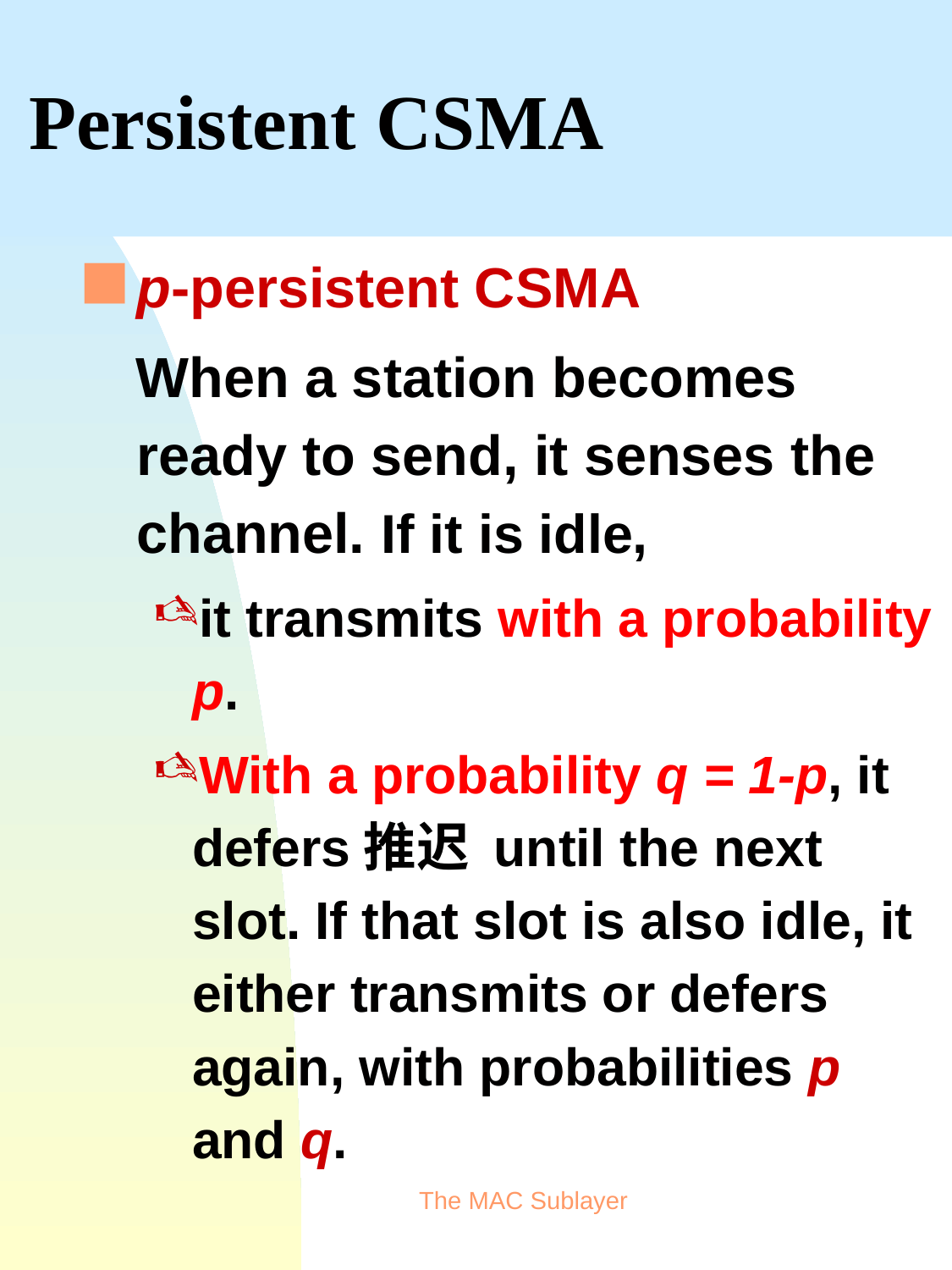

Persistent CSMA
p-persistent CSMA
   When a station becomes ready to send, it senses the channel. If it is idle,
it transmits with a probability p.
With a probability q = 1-p, it defers推迟 until the next slot. If that slot is also idle, it either transmits or defers again, with probabilities p and q.

The MAC Sublayer
19